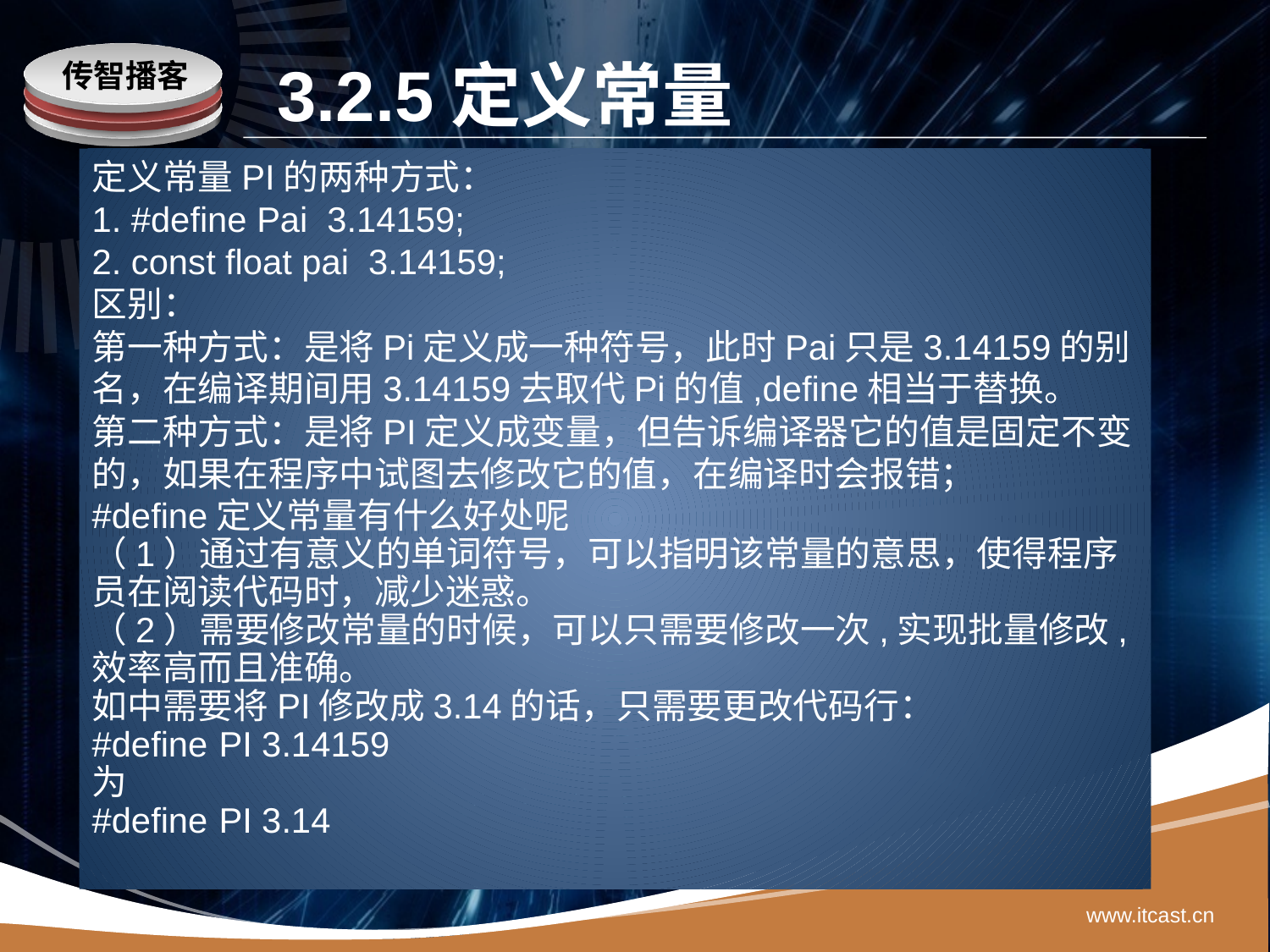

# 3.2.5定义常量
定义常量PI的两种方式：
1. #define Pai  3.14159;
2. const float pai  3.14159;
区别：
第一种方式：是将Pi定义成一种符号，此时Pai只是3.14159的别名，在编译期间用3.14159去取代Pi的值,define相当于替换。
第二种方式：是将PI定义成变量，但告诉编译器它的值是固定不变的，如果在程序中试图去修改它的值，在编译时会报错；
#define定义常量有什么好处呢
（1）通过有意义的单词符号，可以指明该常量的意思，使得程序员在阅读代码时，减少迷惑。
（2）需要修改常量的时候，可以只需要修改一次,实现批量修改,效率高而且准确。
如中需要将PI修改成3.14的话，只需要更改代码行：
#define	PI 3.14159
为
#define	PI 3.14

www.itcast.cn